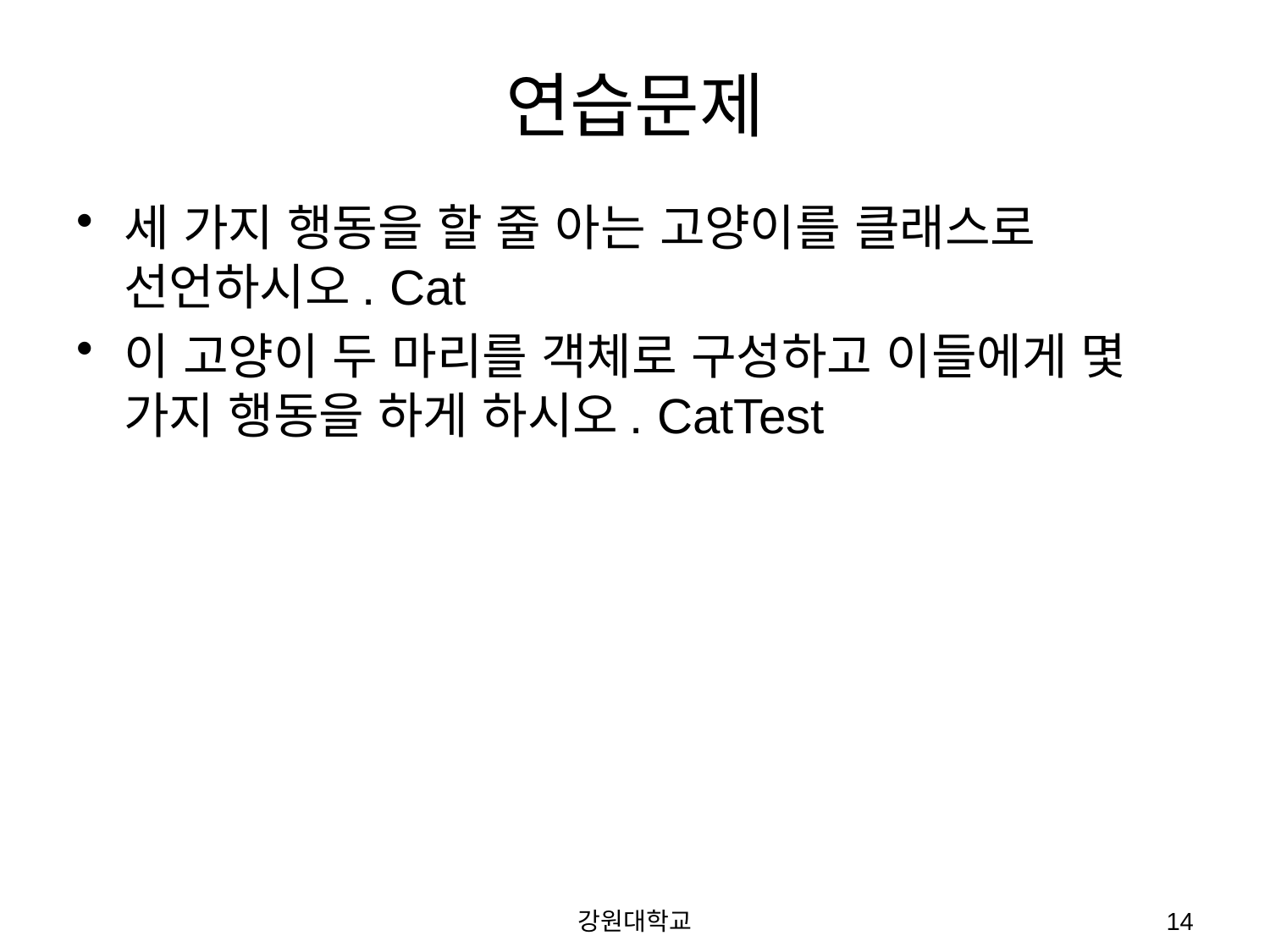

# 연습문제
세 가지 행동을 할 줄 아는 고양이를 클래스로 선언하시오. Cat
이 고양이 두 마리를 객체로 구성하고 이들에게 몇 가지 행동을 하게 하시오. CatTest
강원대학교
14